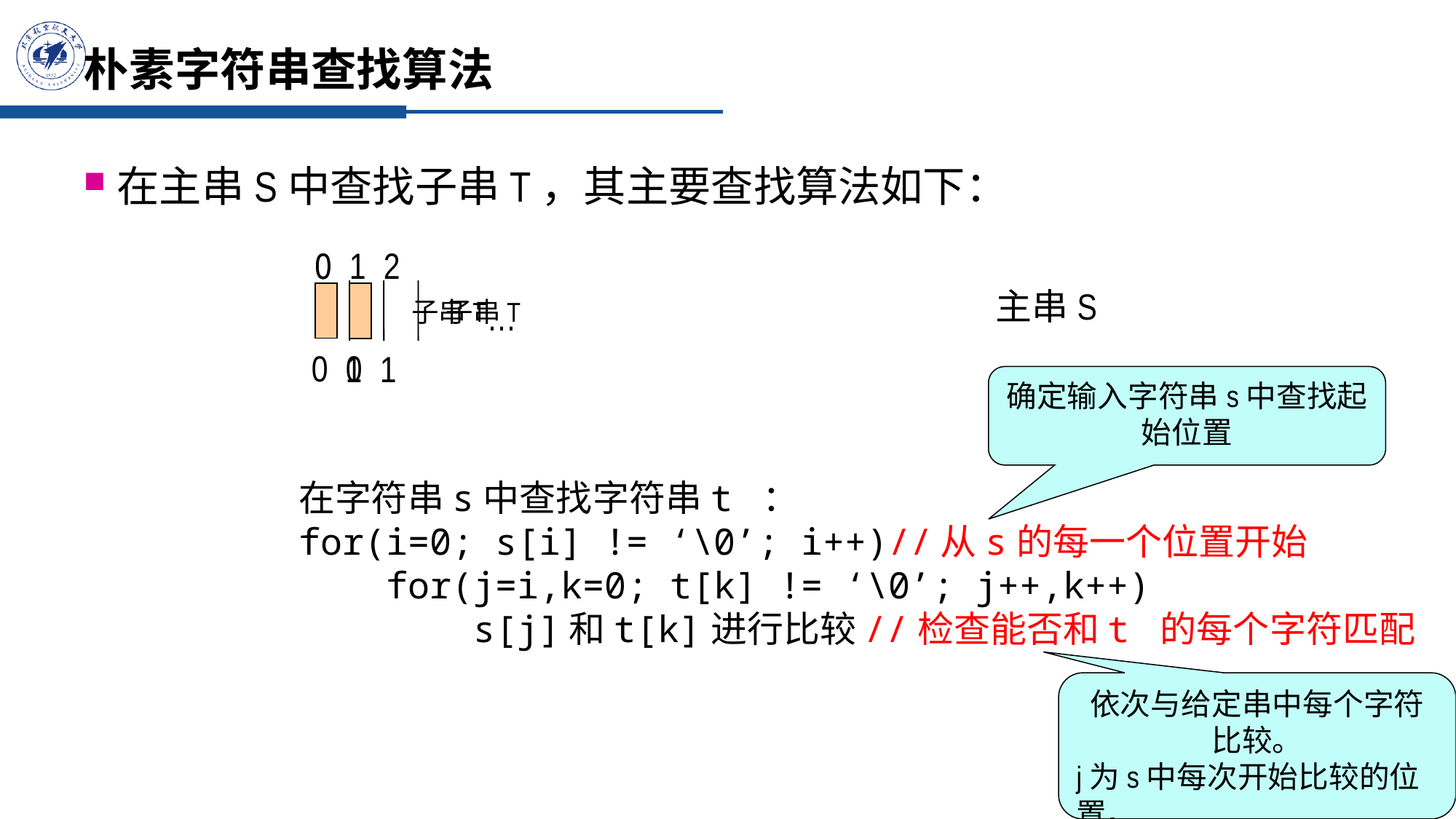

# 朴素字符串查找算法
在主串S中查找子串T，其主要查找算法如下：
0
1
2

…
0
主串S

0
1
子串T

0
1
子串T
确定输入字符串s中查找起始位置
在字符串s中查找字符串t ：
for(i=0; s[i] != ‘\0’; i++)//从s的每一个位置开始
    for(j=i,k=0; t[k] != ‘\0’; j++,k++)
        s[j]和t[k]进行比较//检查能否和t 的每个字符匹配
依次与给定串中每个字符比较。
j为s中每次开始比较的位置。
83